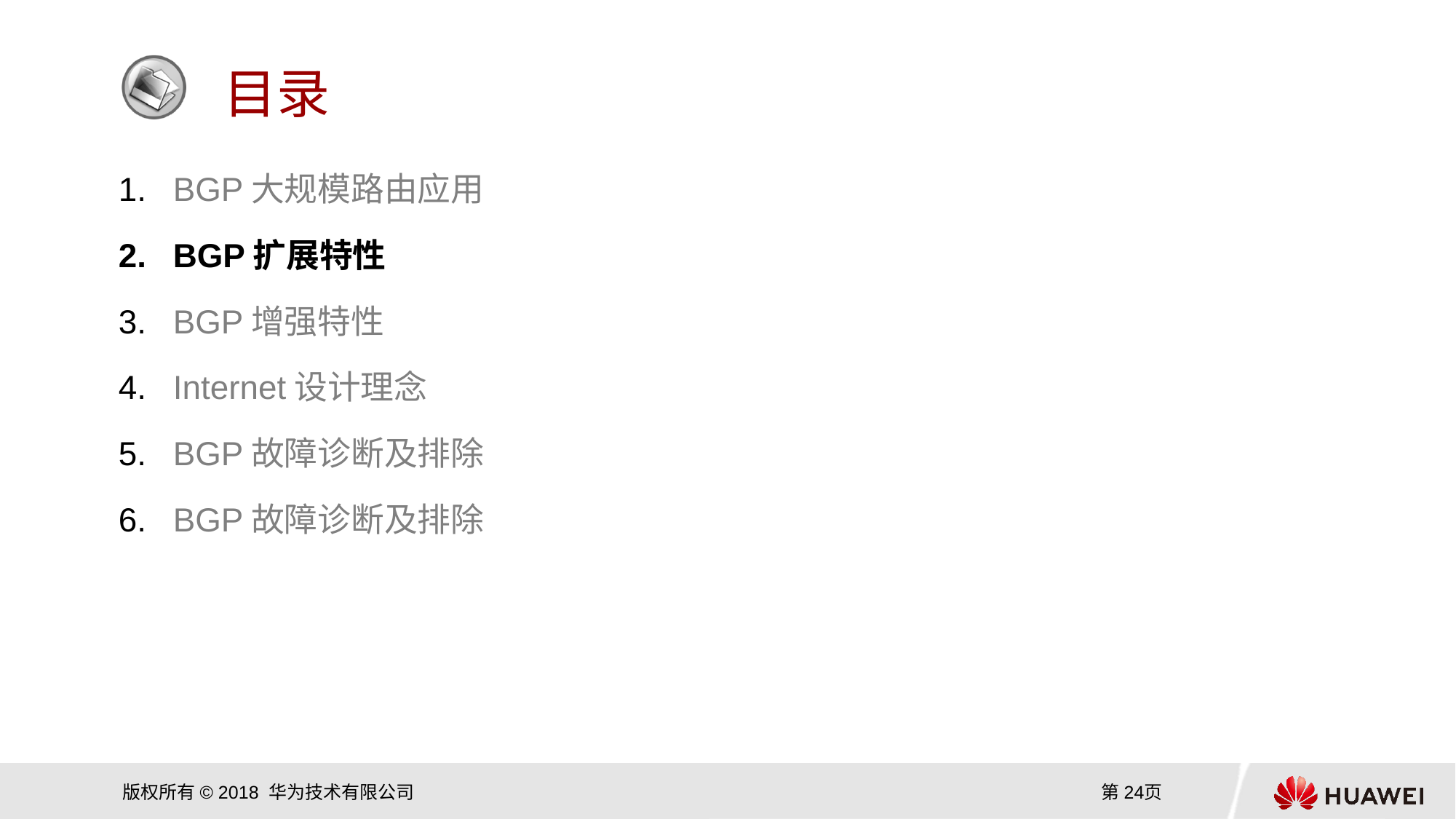

BGP大规模路由应用
BGP扩展特性
BGP增强特性
Internet设计理念
BGP故障诊断及排除
BGP故障诊断及排除